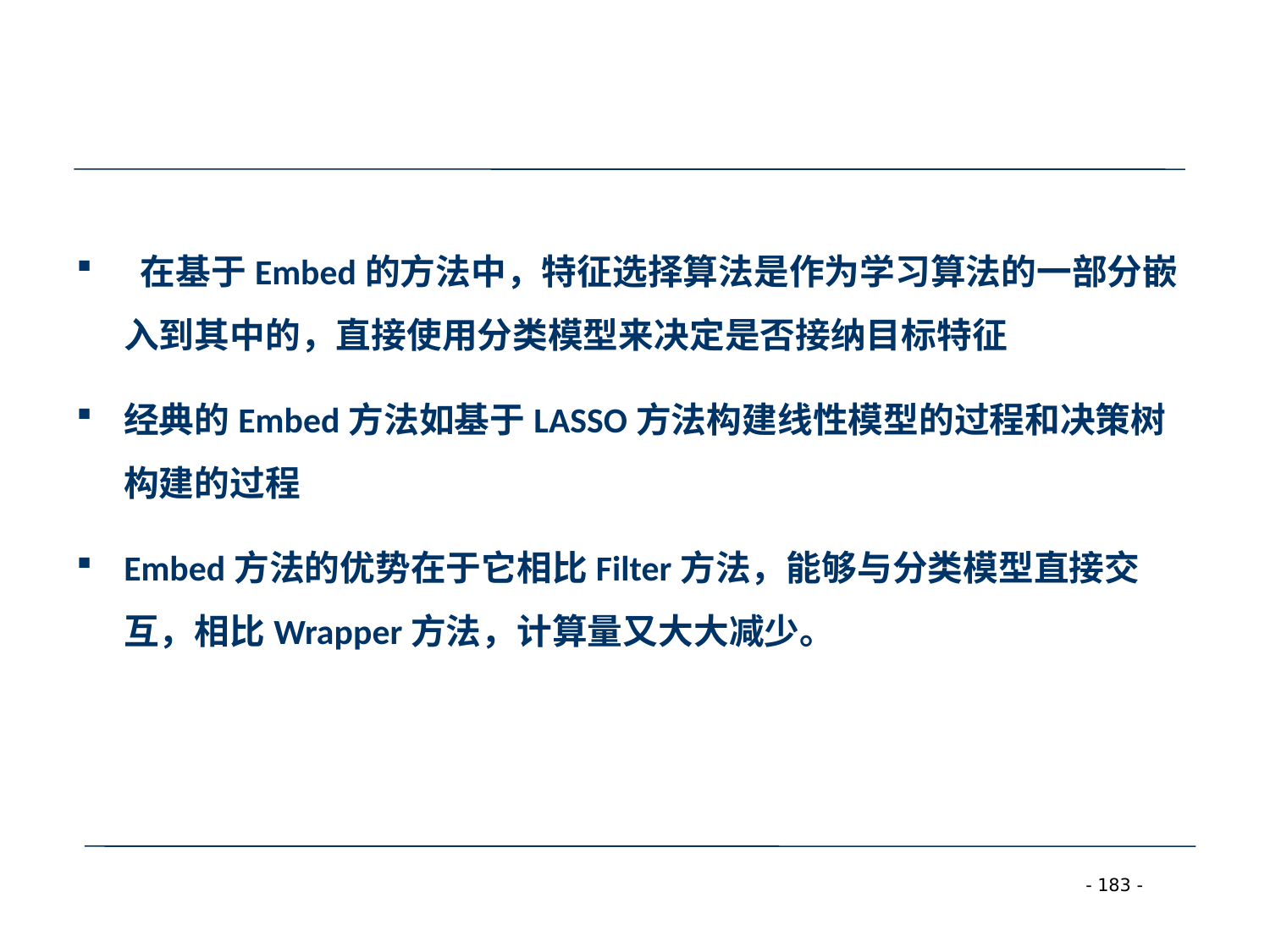

#
 在基于Embed的方法中，特征选择算法是作为学习算法的一部分嵌入到其中的，直接使用分类模型来决定是否接纳目标特征
经典的Embed方法如基于LASSO方法构建线性模型的过程和决策树构建的过程
Embed方法的优势在于它相比Filter方法，能够与分类模型直接交互，相比Wrapper方法，计算量又大大减少。